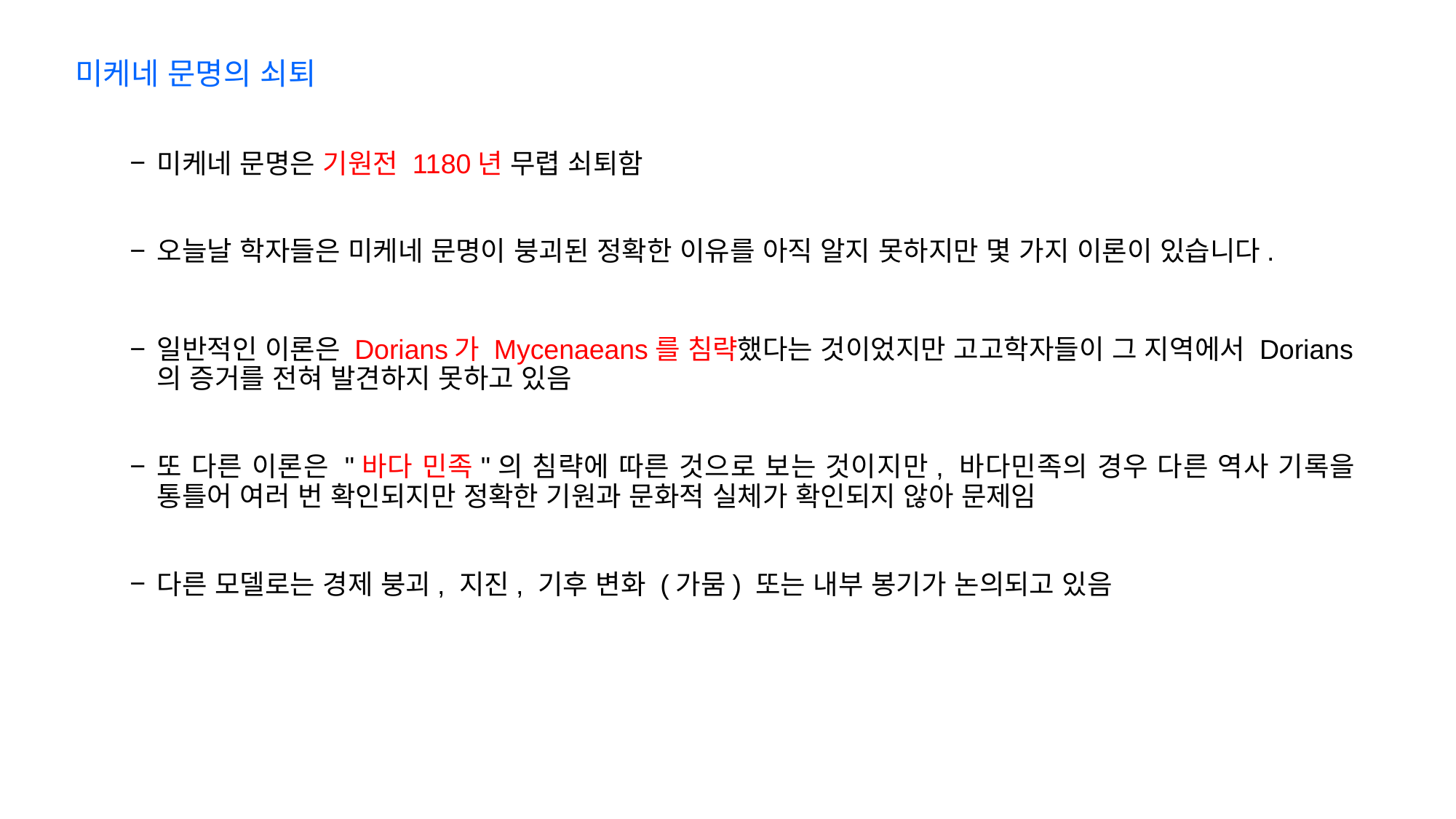

미케네 문명의 쇠퇴

미케네 문명은 기원전 1180년 무렵 쇠퇴함

오늘날 학자들은 미케네 문명이 붕괴된 정확한 이유를 아직 알지 못하지만 몇 가지 이론이 있습니다.

일반적인 이론은 Dorians가 Mycenaeans를 침략했다는 것이었지만 고고학자들이 그 지역에서 Dorians의 증거를 전혀 발견하지 못하고 있음

또 다른 이론은 "바다 민족"의 침략에 따른 것으로 보는 것이지만, 바다민족의 경우 다른 역사 기록을 통틀어 여러 번 확인되지만 정확한 기원과 문화적 실체가 확인되지 않아 문제임

다른 모델로는 경제 붕괴, 지진, 기후 변화 (가뭄) 또는 내부 봉기가 논의되고 있음